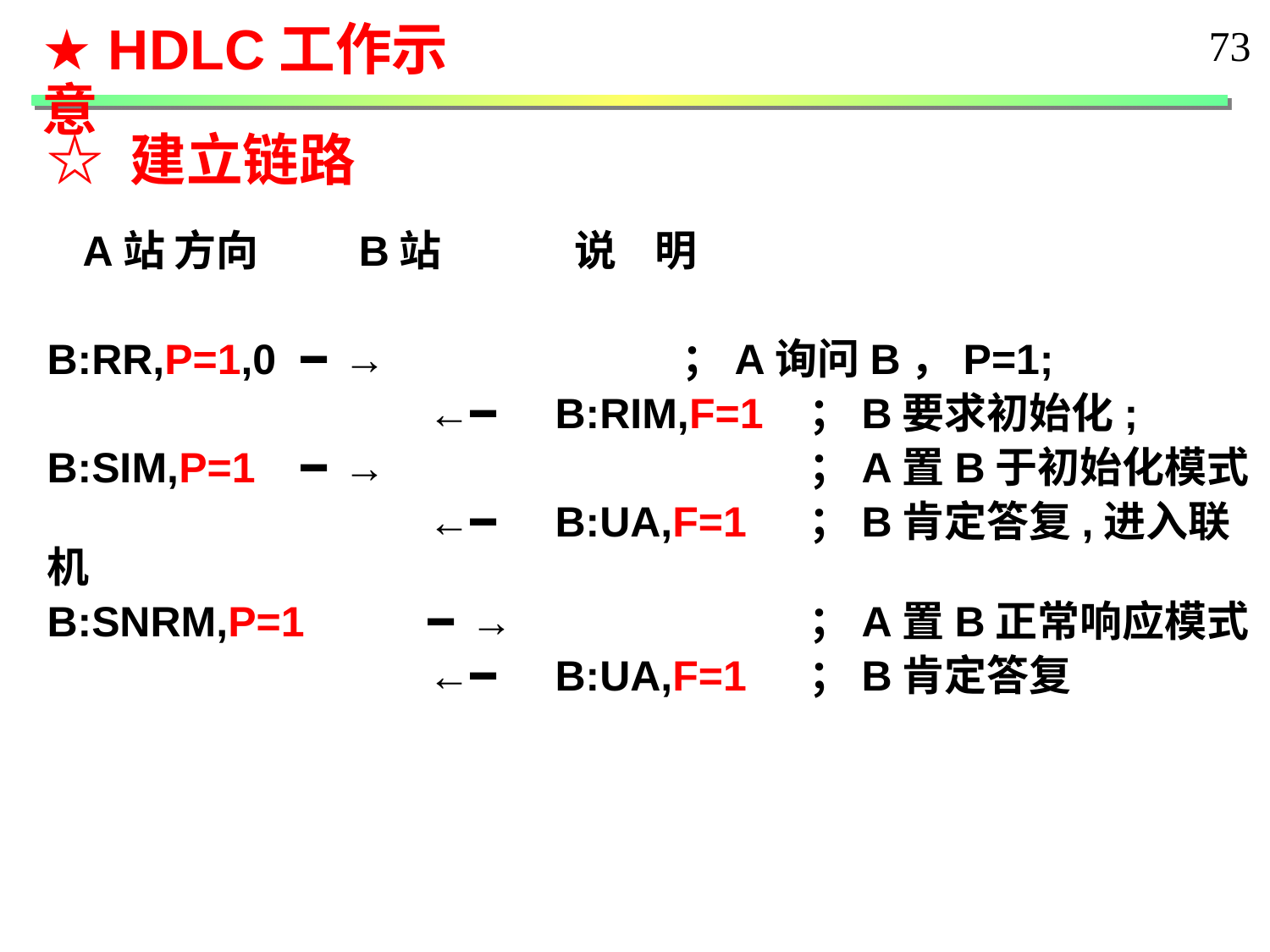

73
★ HDLC工作示意

☆ 建立链路
   A站	方向	     B站	  说    明

B:RR,P=1,0	━→	       		；A询问B，P=1;
			←━	B:RIM,F=1	；B要求初始化;
B:SIM,P=1	━→				；A置B于初始化模式
			←━	B:UA,F=1	；B肯定答复,进入联机
B:SNRM,P=1	━→		      	；A置B正常响应模式
			←━	B:UA,F=1	；B肯定答复